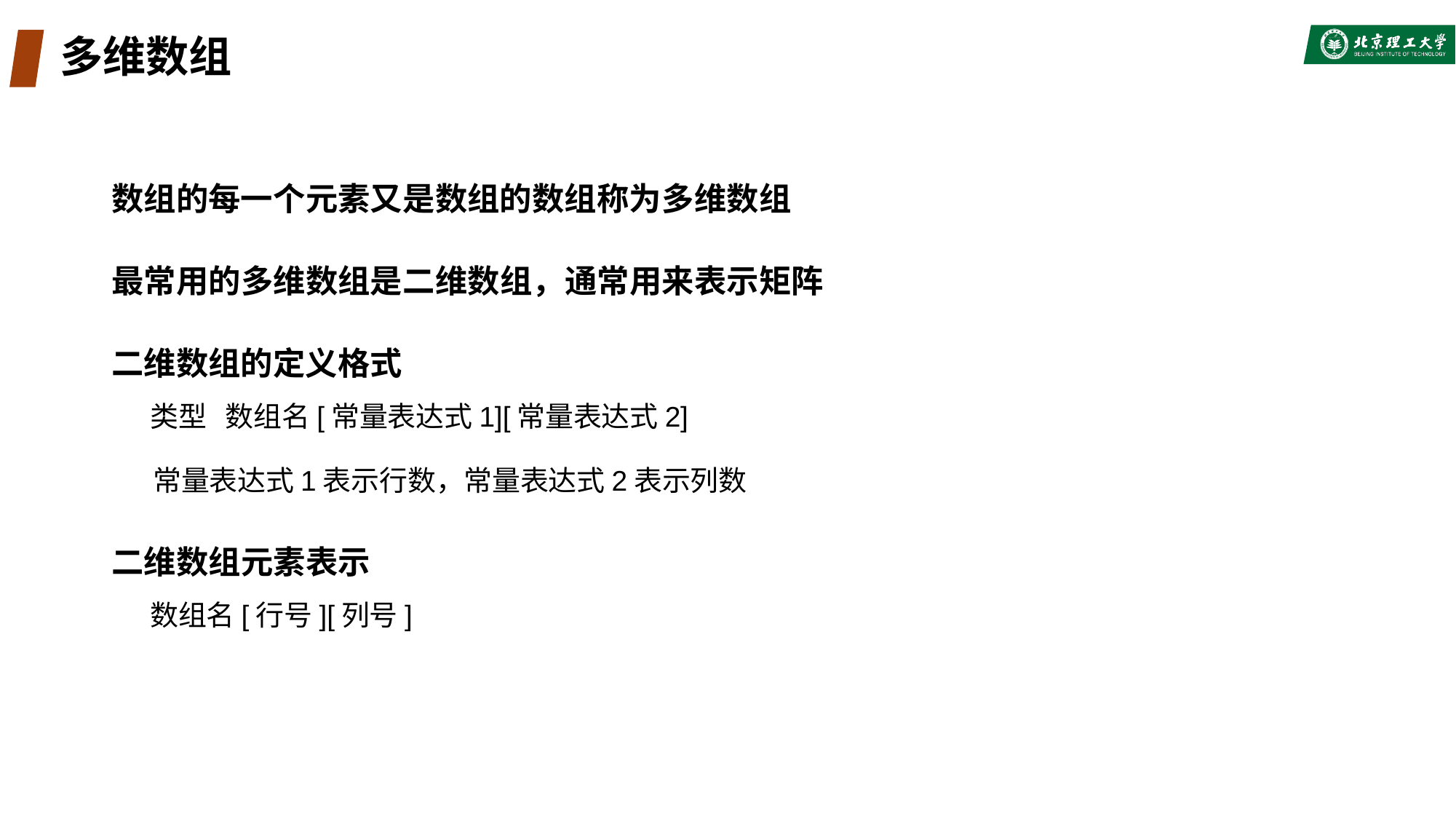

# 多维数组
数组的每一个元素又是数组的数组称为多维数组
最常用的多维数组是二维数组，通常用来表示矩阵
二维数组的定义格式
     类型   数组名[常量表达式1][常量表达式2]
    常量表达式1表示行数，常量表达式2表示列数
二维数组元素表示
     数组名[行号][列号]